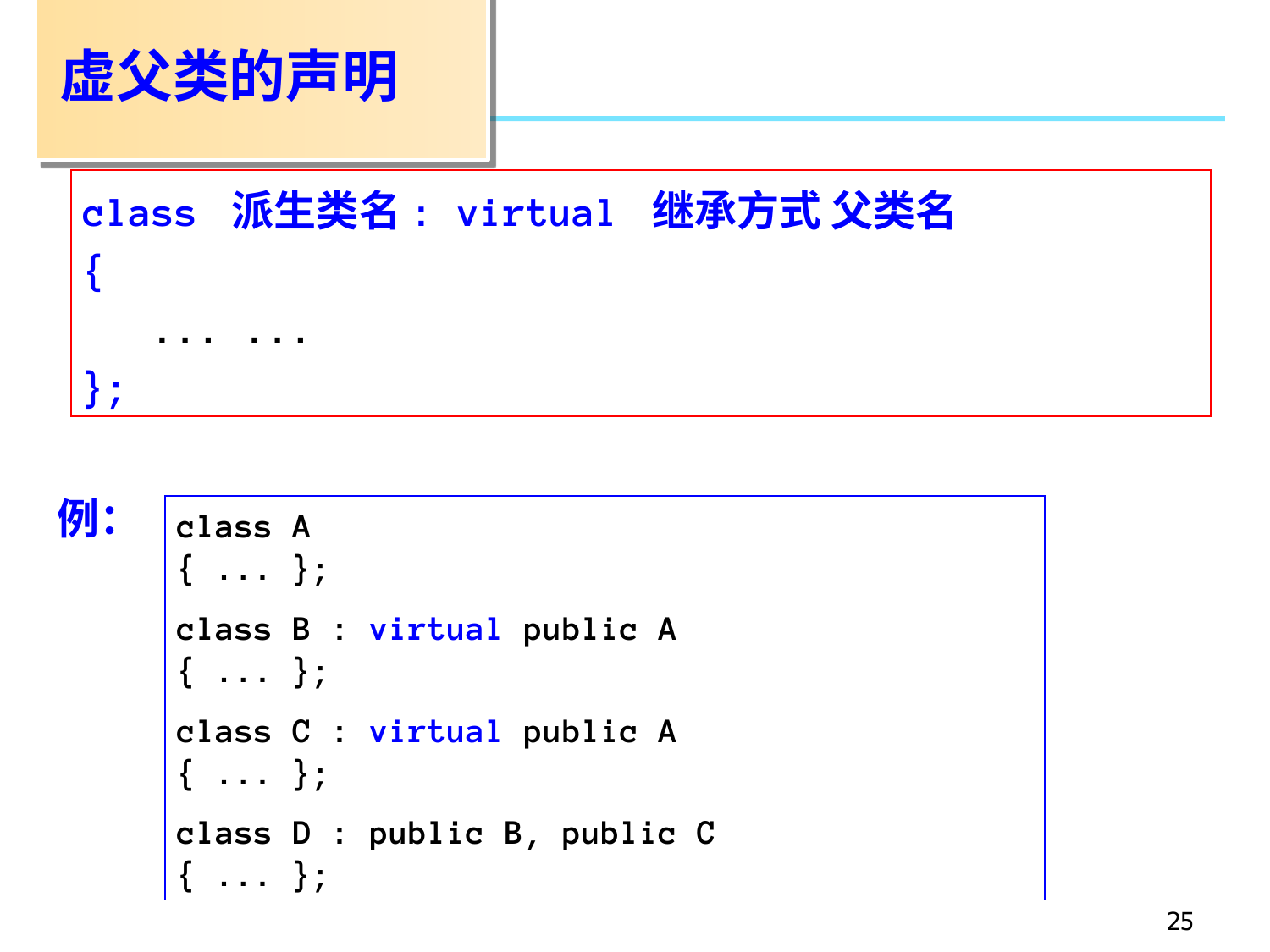

# 虚父类的声明
class 派生类名: virtual 继承方式 父类名
{
   ... ...
};
例：
class A
{ ... };
class B : virtual public A
{ ... };
class C : virtual public A
{ ... };
class D : public B, public C
{ ... };
25